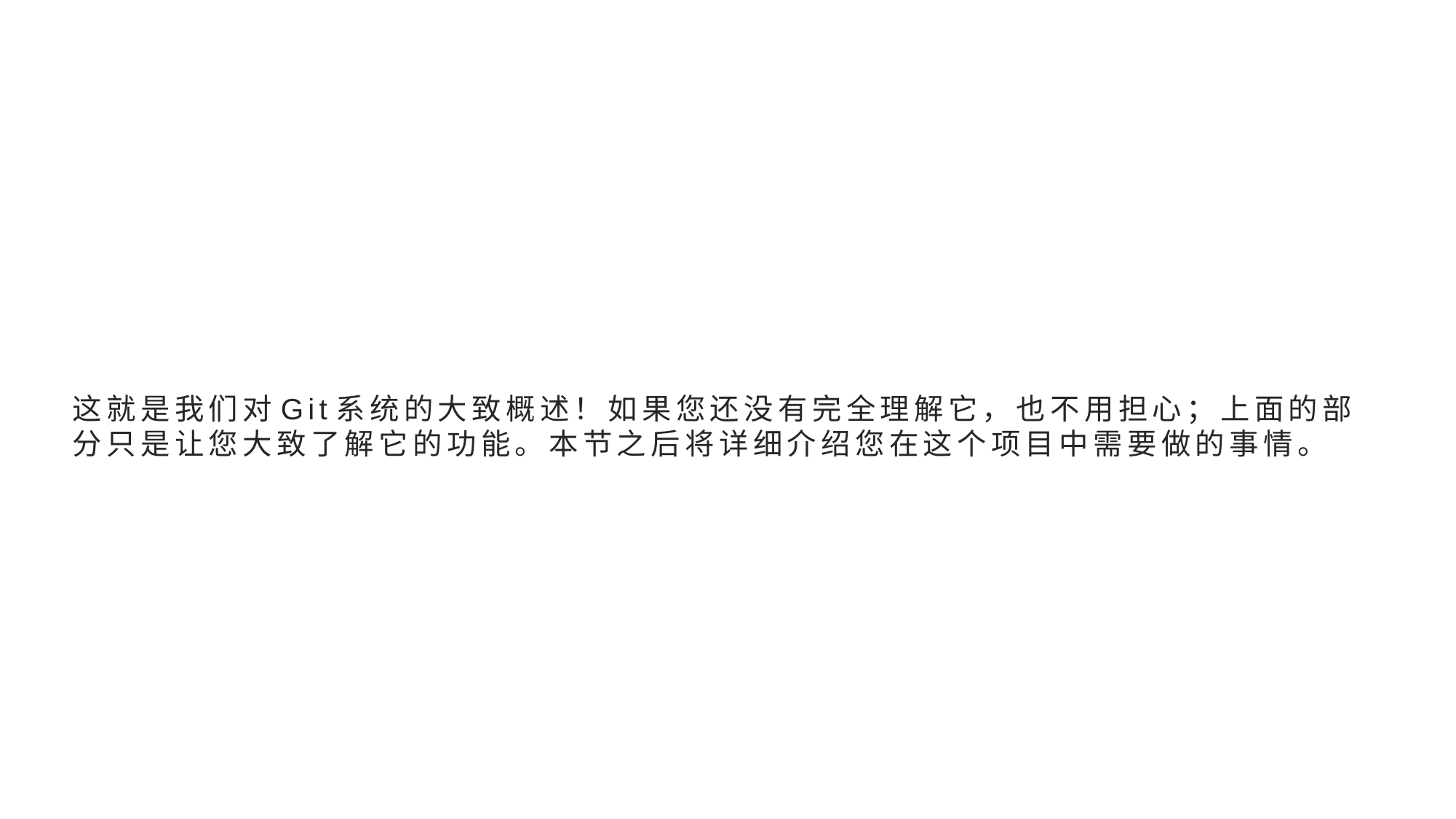

# 这就是我们对Git系统的大致概述！如果您还没有完全理解它，也不用担心；上面的部分只是让您大致了解它的功能。本节之后将详细介绍您在这个项目中需要做的事情。